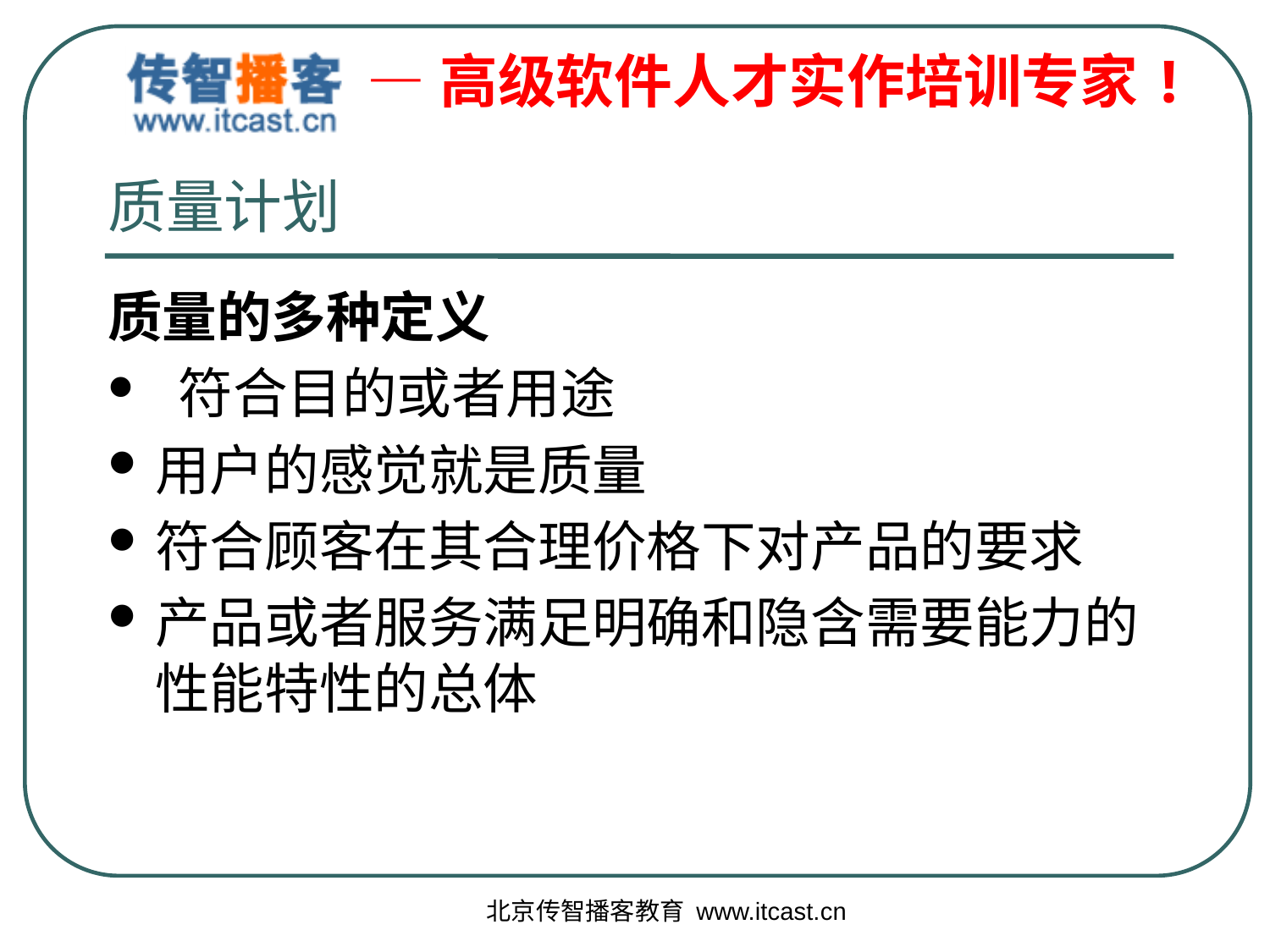

# 质量计划
质量的多种定义
 符合目的或者用途
用户的感觉就是质量
符合顾客在其合理价格下对产品的要求
产品或者服务满足明确和隐含需要能力的性能特性的总体
北京传智播客教育 www.itcast.cn